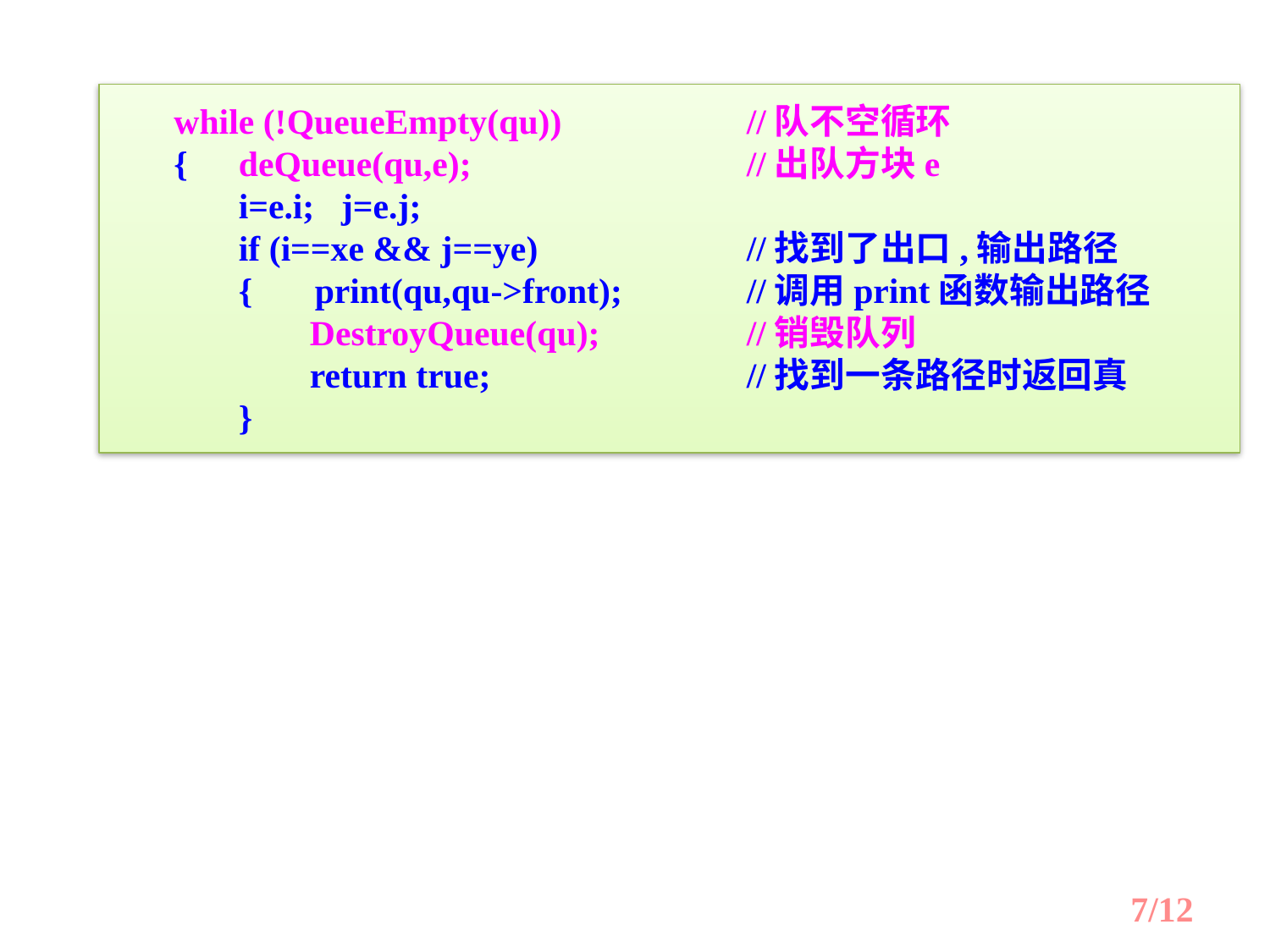

while (!QueueEmpty(qu))		//队不空循环
       {	deQueue(qu,e);			//出队方块e
	i=e.i;   j=e.j;
	if (i==xe && j==ye)		//找到了出口,输出路径
	{       print(qu,qu->front);	//调用print函数输出路径
	        DestroyQueue(qu);		//销毁队列
	        return true;			//找到一条路径时返回真
	}
7/12